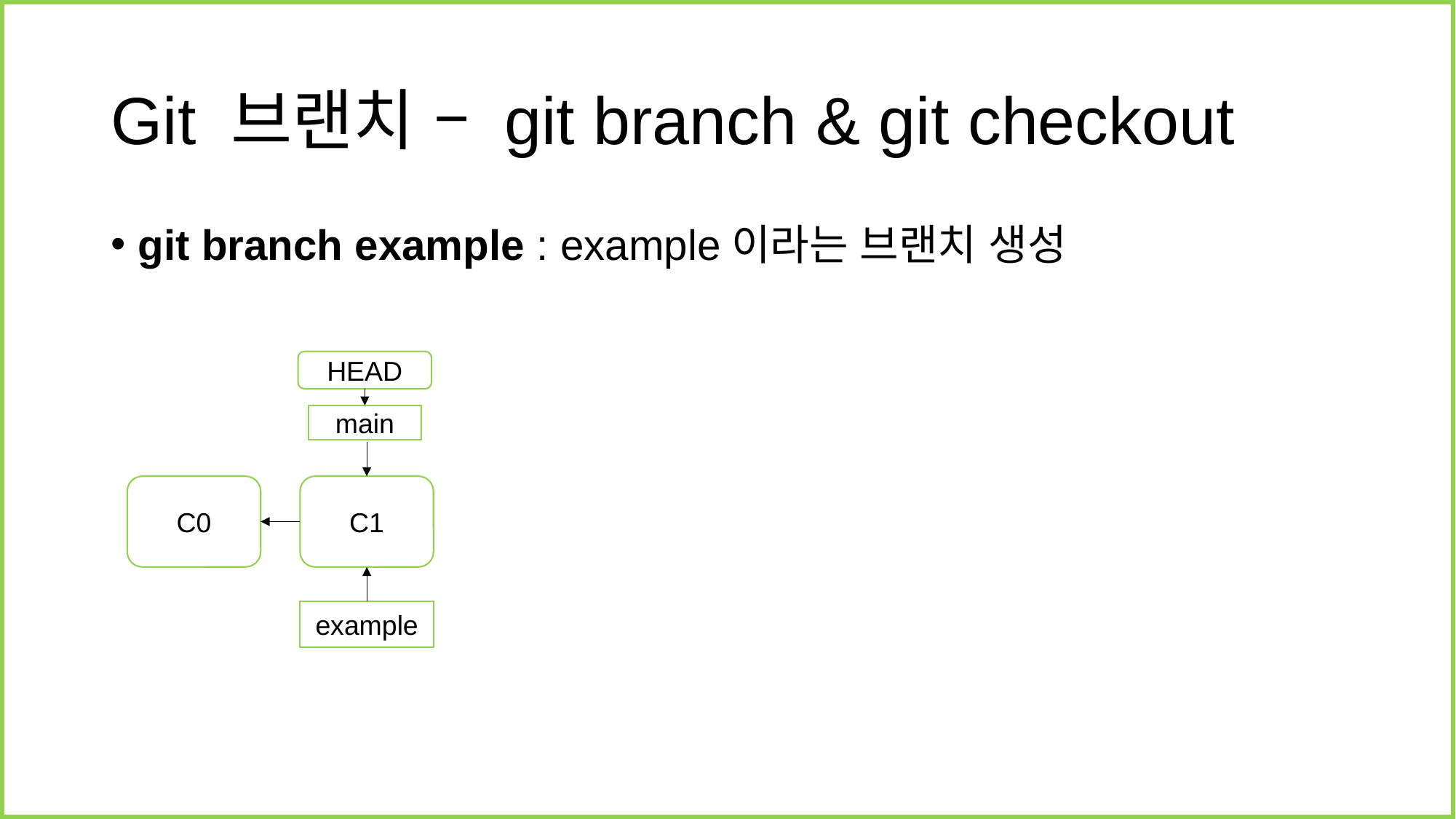

# Git 브랜치 – git branch & git checkout
git branch example : example이라는 브랜치 생성
HEAD
main
C0
C1
example